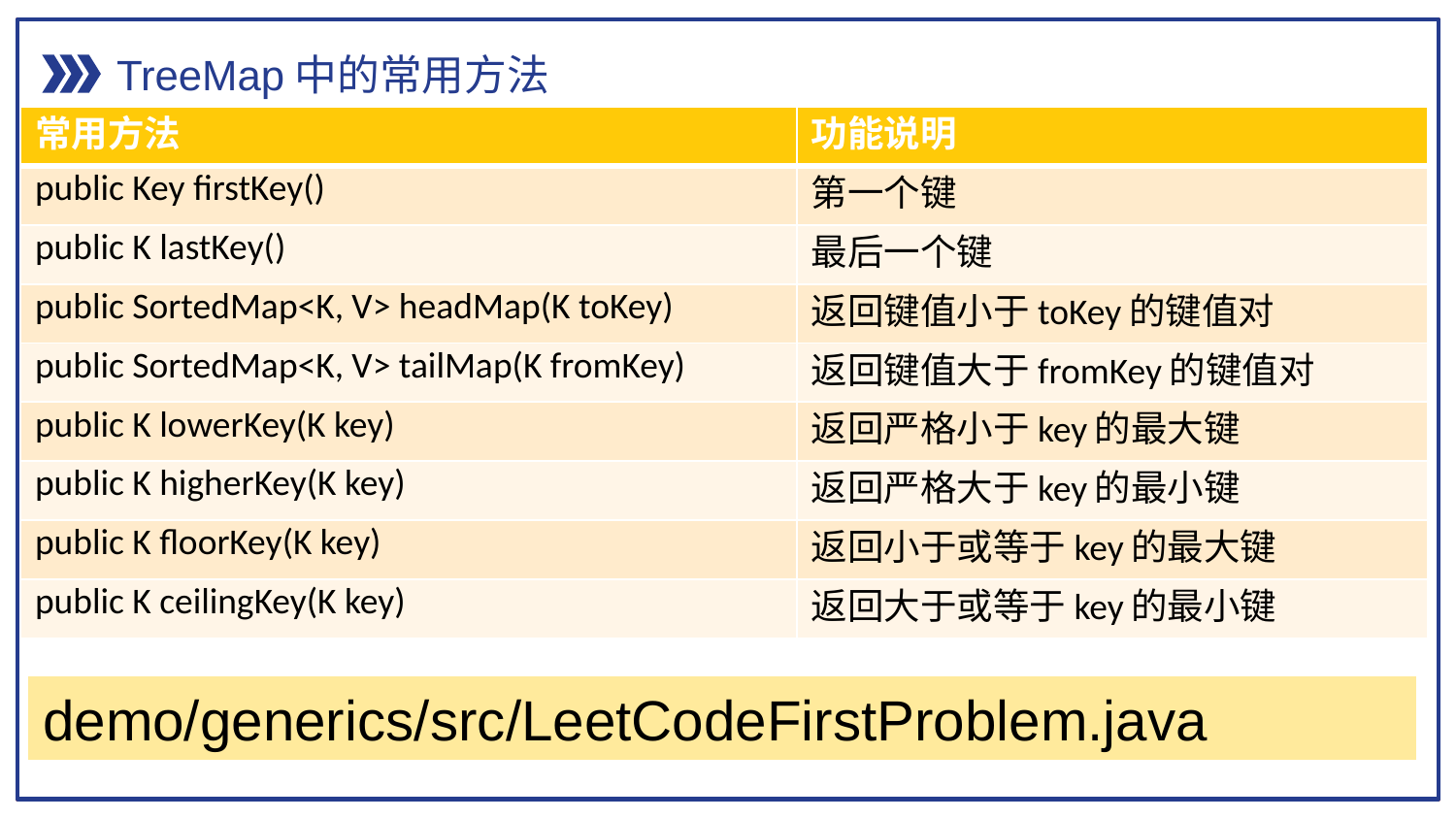

TreeMap中的常用方法

| 常用方法 | 功能说明 |
| --- | --- |
| public Key firstKey() | 第一个键 |
| public K lastKey() | 最后一个键 |
| public SortedMap<K, V> headMap(K toKey) | 返回键值小于toKey的键值对 |
| public SortedMap<K, V> tailMap(K fromKey) | 返回键值大于fromKey的键值对 |
| public K lowerKey(K key) | 返回严格小于key的最大键 |
| public K higherKey(K key) | 返回严格大于key的最小键 |
| public K floorKey(K key) | 返回小于或等于key的最大键 |
| public K ceilingKey(K key) | 返回大于或等于key的最小键 |
demo/generics/src/LeetCodeFirstProblem.java